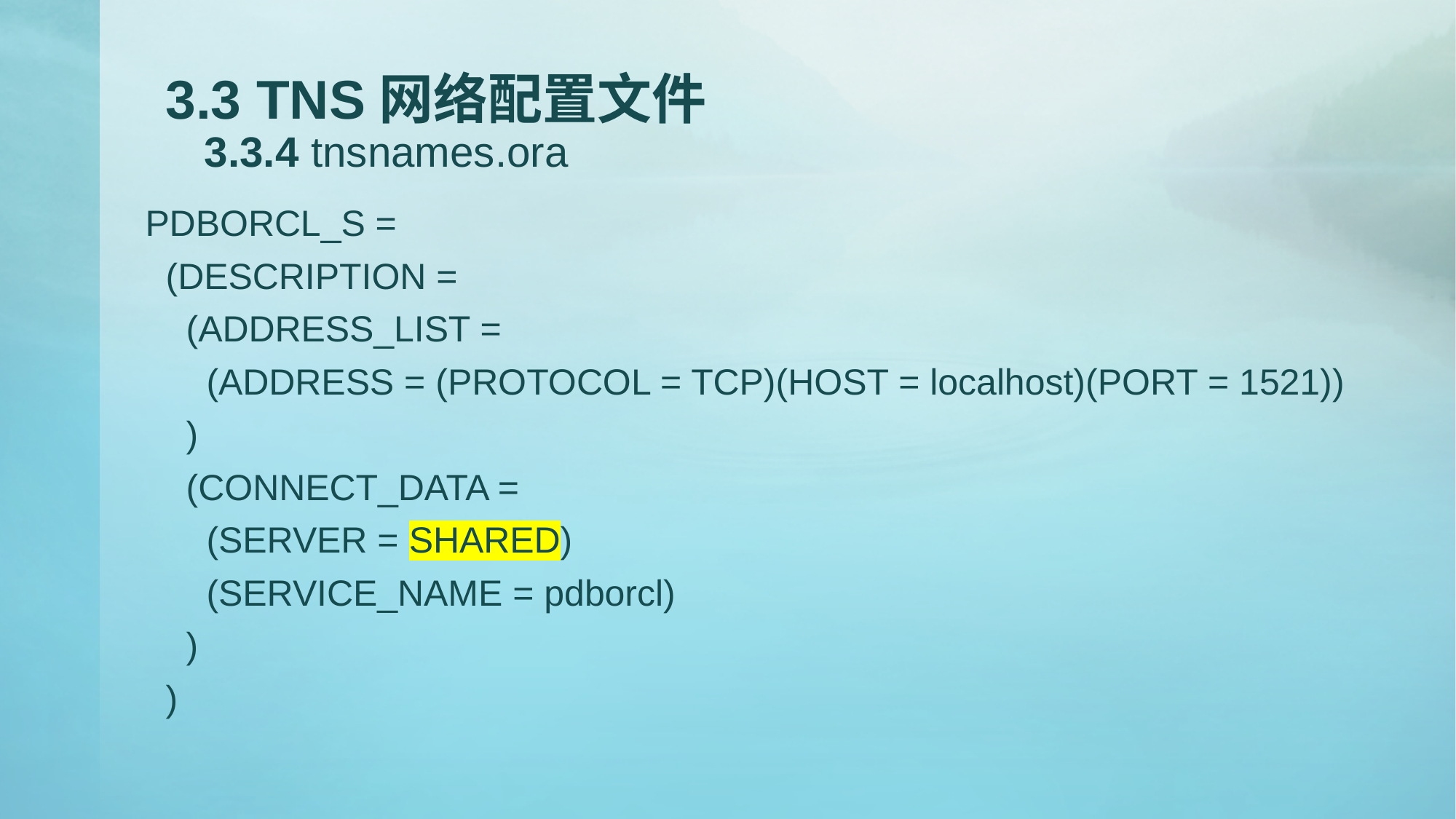

# 3.3 TNS网络配置文件 3.3.4 tnsnames.ora
PDBORCL_S =
  (DESCRIPTION =
    (ADDRESS_LIST =
      (ADDRESS = (PROTOCOL = TCP)(HOST = localhost)(PORT = 1521))
    )
    (CONNECT_DATA =
      (SERVER = SHARED)
      (SERVICE_NAME = pdborcl)
    )
  )